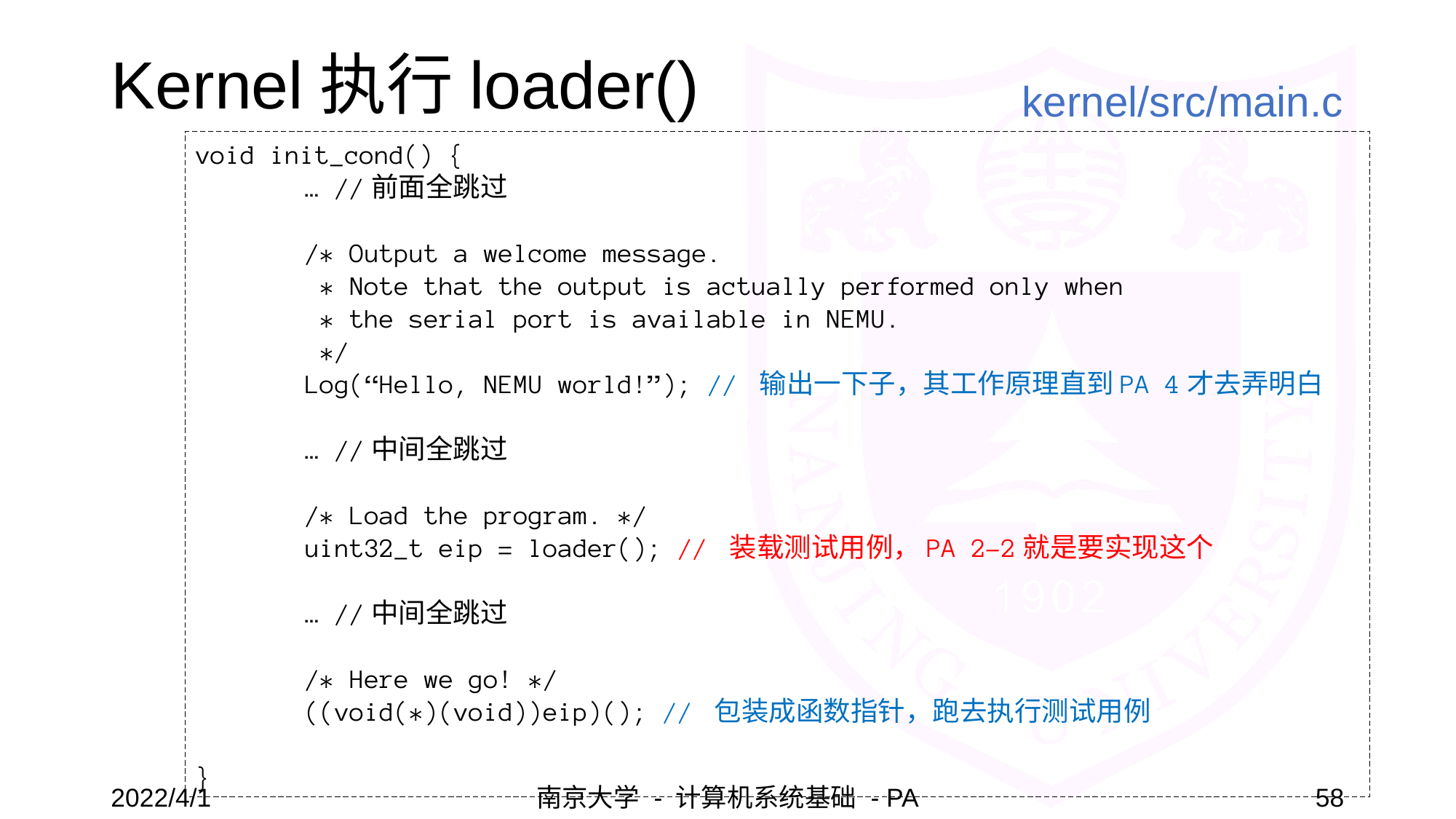

# Kernel执行loader()
kernel/src/main.c
void init_cond() {
	… //前面全跳过

	/* Output a welcome message.
	 * Note that the output is actually performed only when
	 * the serial port is available in NEMU.
	 */
	Log(“Hello, NEMU world!”); // 输出一下子，其工作原理直到PA 4才去弄明白

	… //中间全跳过

	/* Load the program. */
	uint32_t eip = loader(); // 装载测试用例，PA 2-2就是要实现这个

	… //中间全跳过

	/* Here we go! */
	((void(*)(void))eip)(); // 包装成函数指针，跑去执行测试用例

}
2022/4/1
南京大学 - 计算机系统基础 - PA
58